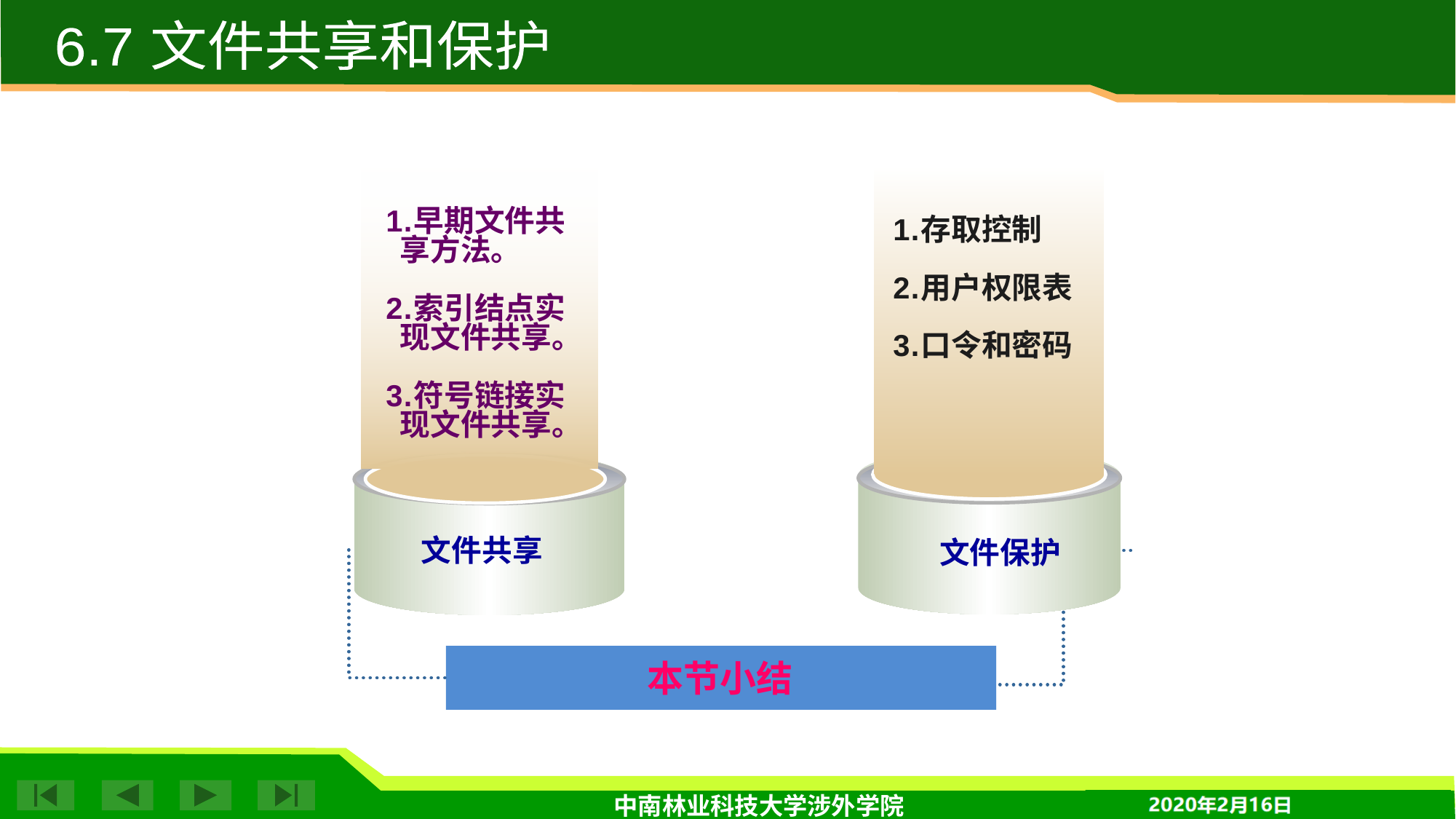

6.7 文件共享和保护

早期文件共享方法。

索引结点实现文件共享。

符号链接实现文件共享。

存取控制

用户权限表

口令和密码

文件共享
文件保护

本节小结